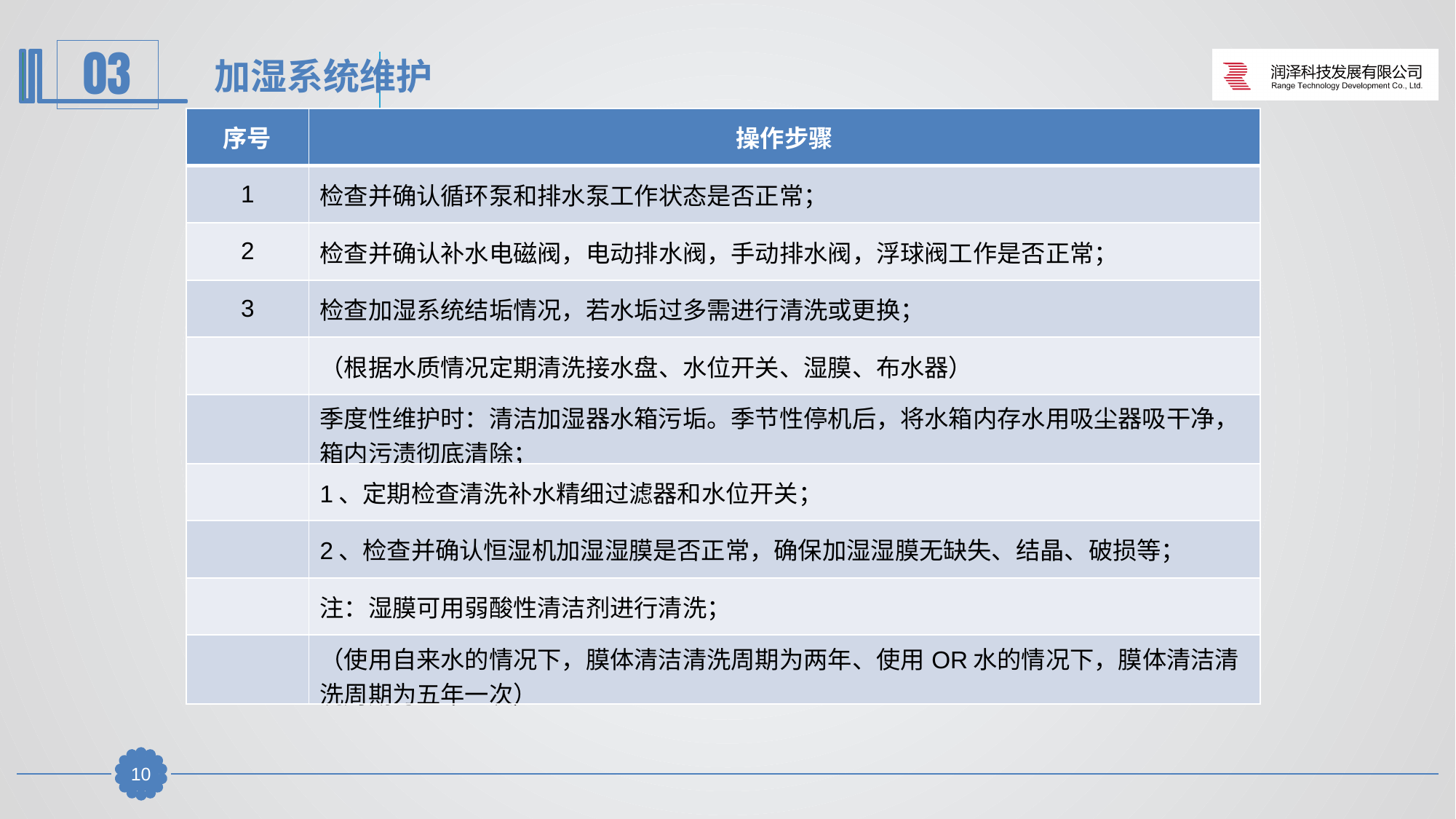

加湿系统维护
| 序号 | 操作步骤 |
| --- | --- |
| 1 | 检查并确认循环泵和排水泵工作状态是否正常； |
| 2 | 检查并确认补水电磁阀，电动排水阀，手动排水阀，浮球阀工作是否正常； |
| 3 | 检查加湿系统结垢情况，若水垢过多需进行清洗或更换； |
|  | （根据水质情况定期清洗接水盘、水位开关、湿膜、布水器） |
|  | 季度性维护时：清洁加湿器水箱污垢。季节性停机后，将水箱内存水用吸尘器吸干净，箱内污渍彻底清除； |
|  | 1、定期检查清洗补水精细过滤器和水位开关； |
|  | 2、检查并确认恒湿机加湿湿膜是否正常，确保加湿湿膜无缺失、结晶、破损等； |
|  | 注：湿膜可用弱酸性清洁剂进行清洗； |
|  | （使用自来水的情况下，膜体清洁清洗周期为两年、使用OR水的情况下，膜体清洁清洗周期为五年一次） |
10